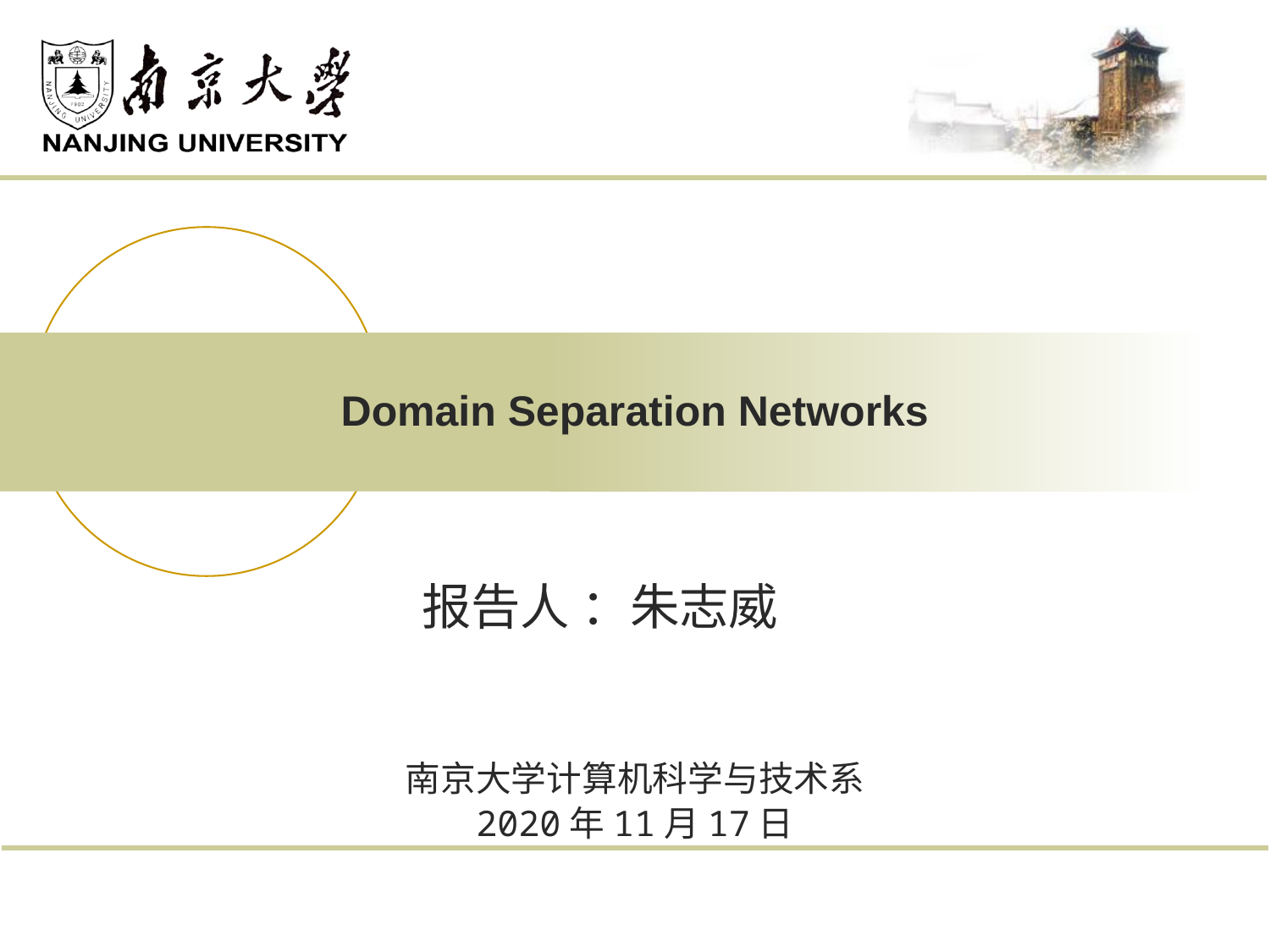

# Domain Separation Networks
报告人 ：朱志威
南京大学计算机科学与技术系
2020年11月17日